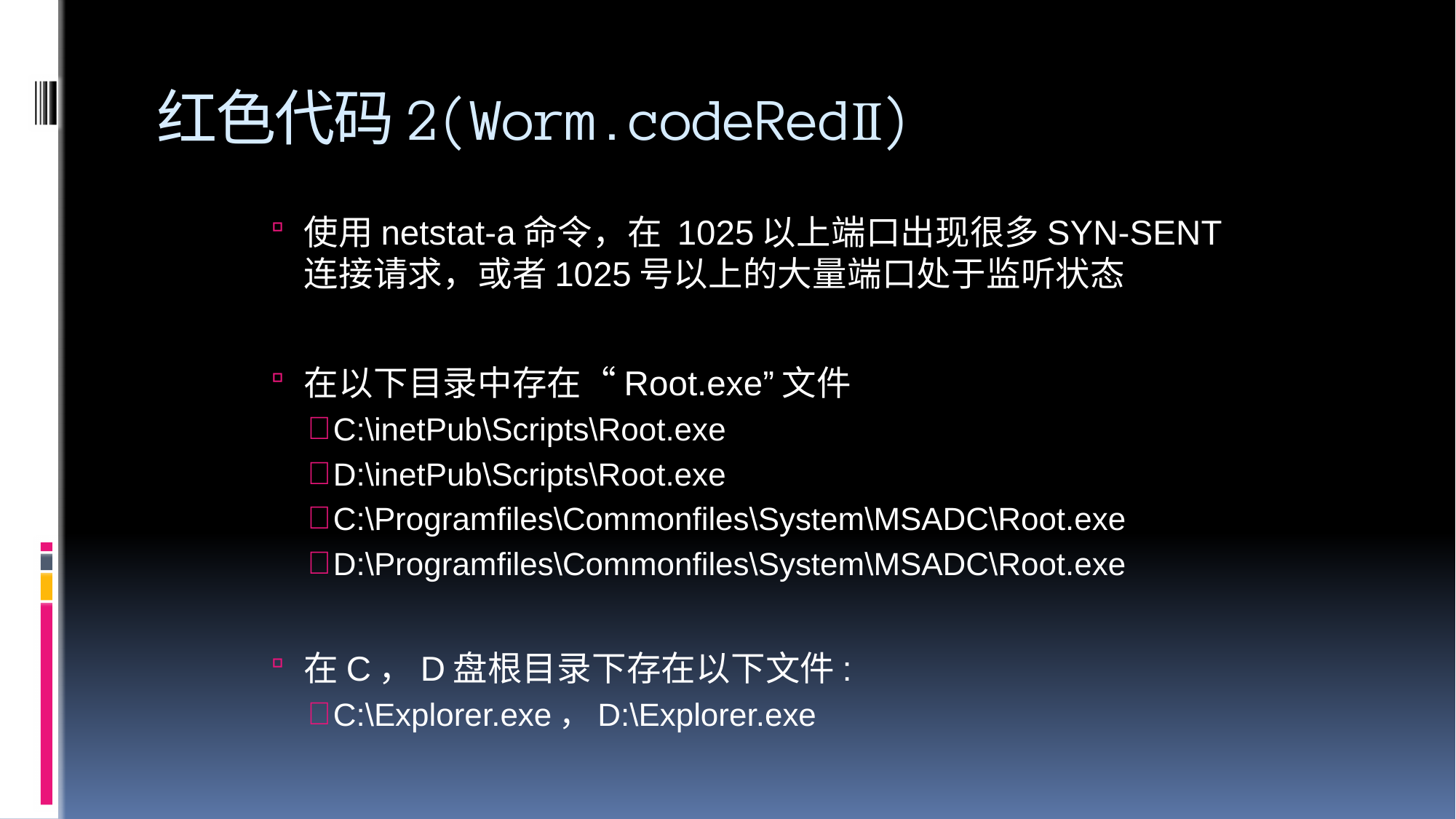

# 红色代码2(Worm.codeRedⅡ)
使用netstat-a命令，在 1025以上端口出现很多SYN-SENT连接请求，或者1025号以上的大量端口处于监听状态

在以下目录中存在“Root.exe”文件
C:\inetPub\Scripts\Root.exe
D:\inetPub\Scripts\Root.exe
C:\Programfiles\Commonfiles\System\MSADC\Root.exe
D:\Programfiles\Commonfiles\System\MSADC\Root.exe

在C，D盘根目录下存在以下文件:
C:\Explorer.exe，D:\Explorer.exe